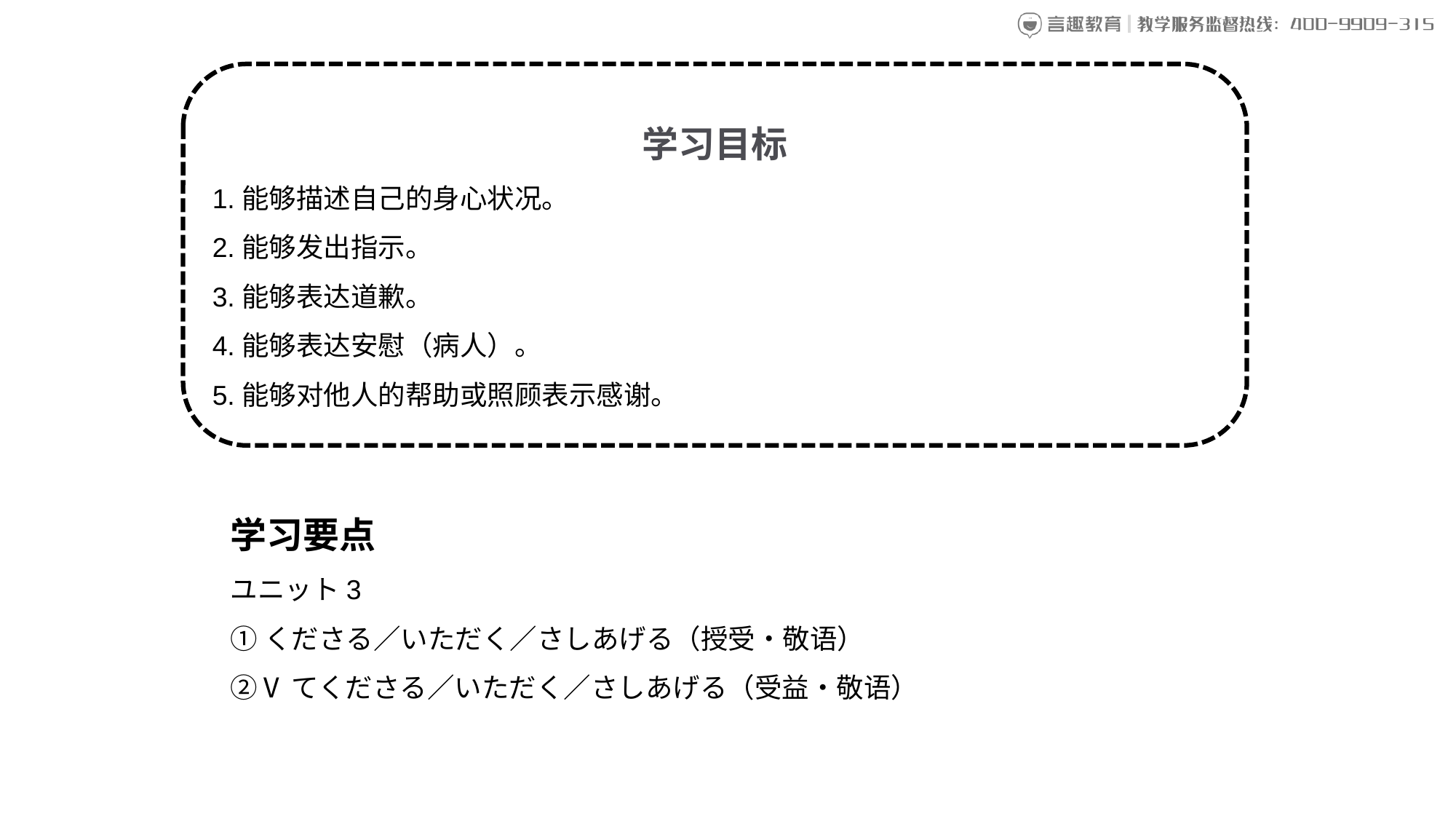

学习目标
1.能够描述自己的身心状况。
2.能够发出指示。
3.能够表达道歉。
4.能够表达安慰（病人）。
5.能够对他人的帮助或照顾表示感谢。
学习要点
ユニット3
①くださる／いただく／さしあげる（授受・敬语）
➁Ⅴてくださる／いただく／さしあげる（受益・敬语）